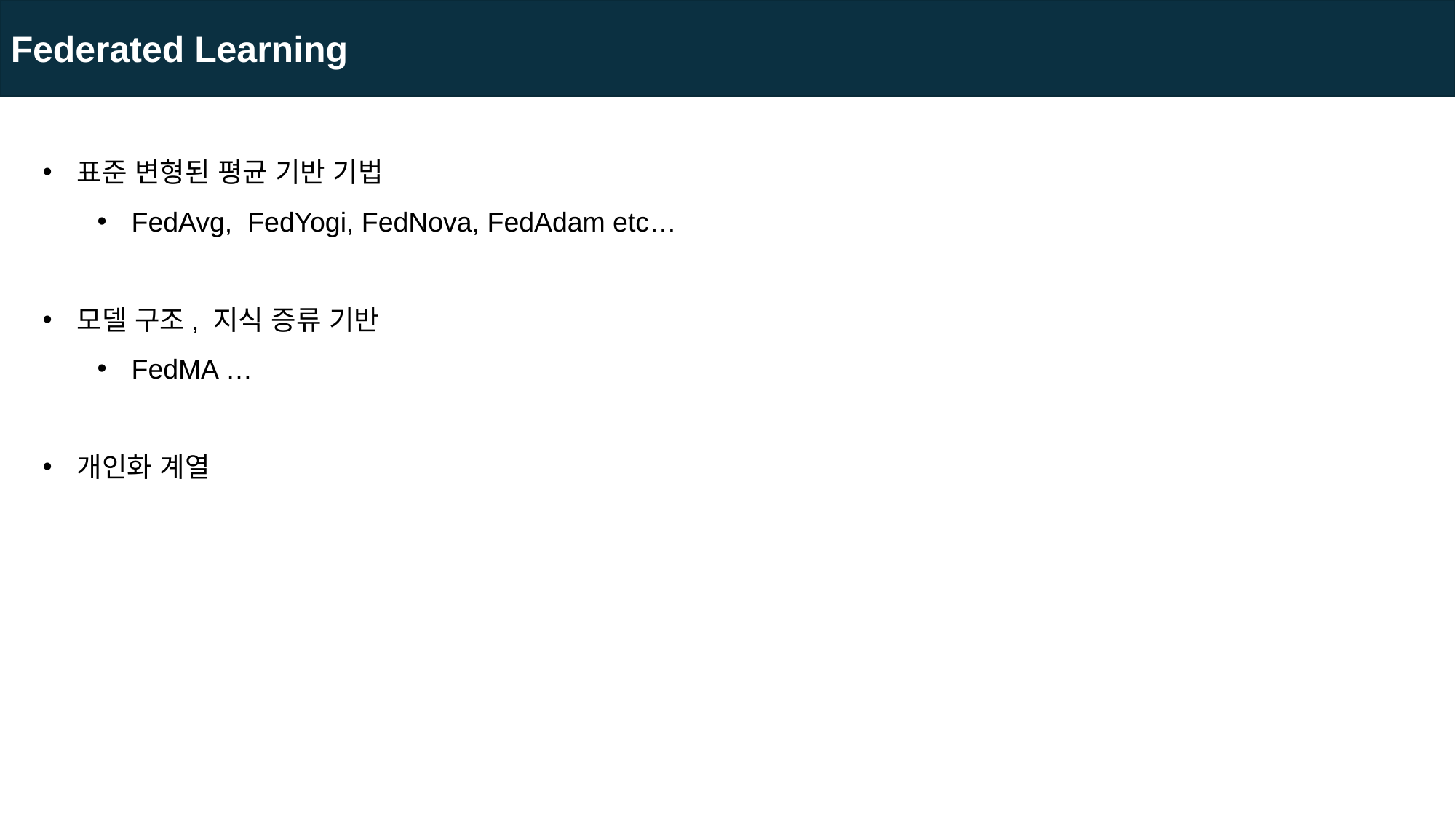

Federated Learning
표준 변형된 평균 기반 기법
FedAvg,  FedYogi, FedNova, FedAdam etc…

모델 구조, 지식 증류 기반
FedMA …

개인화 계열